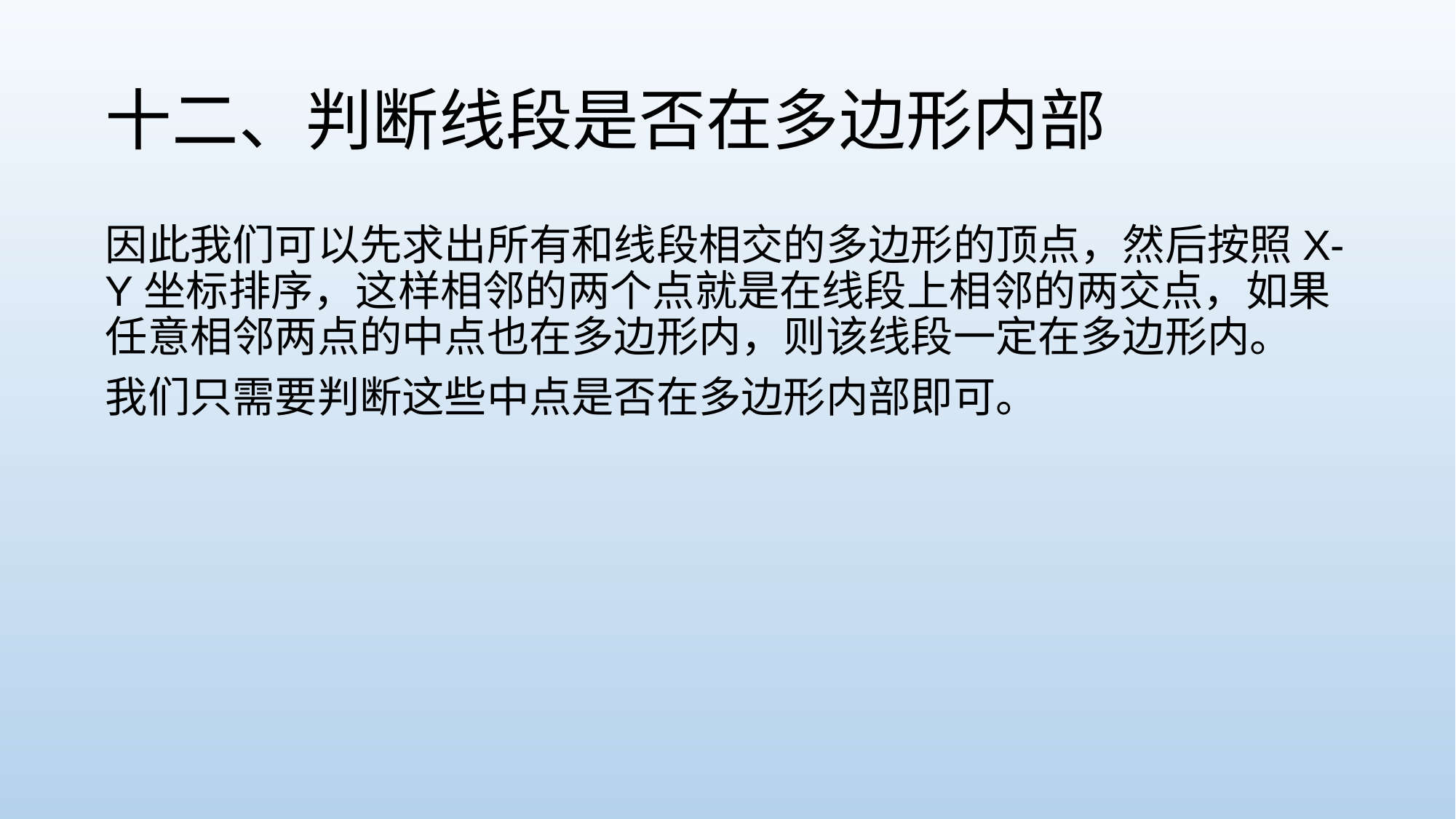

# 十二、判断线段是否在多边形内部
因此我们可以先求出所有和线段相交的多边形的顶点，然后按照X-Y坐标排序，这样相邻的两个点就是在线段上相邻的两交点，如果任意相邻两点的中点也在多边形内，则该线段一定在多边形内。
我们只需要判断这些中点是否在多边形内部即可。